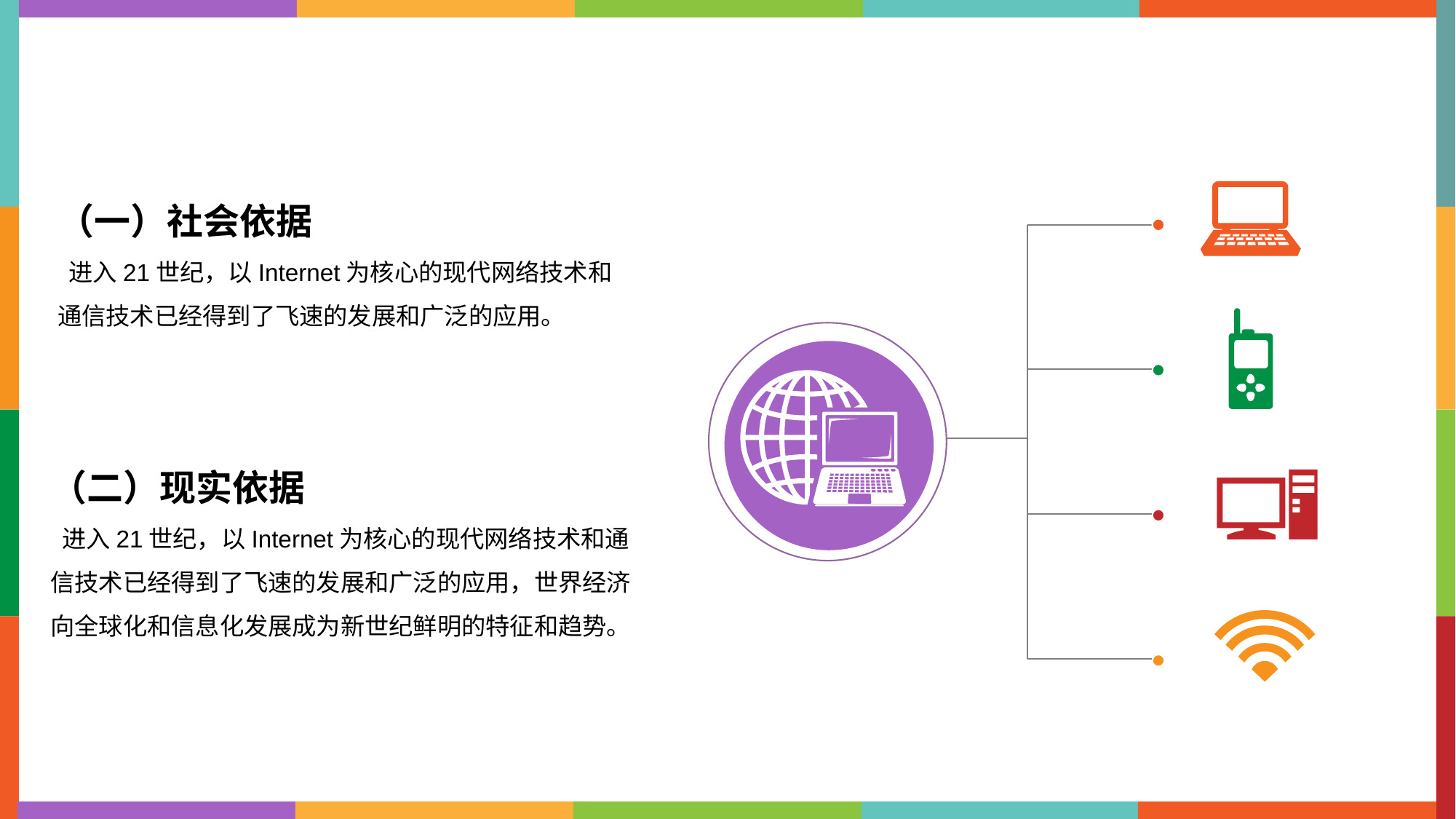

（一）社会依据
 进入21世纪，以Internet为核心的现代网络技术和通信技术已经得到了飞速的发展和广泛的应用。

（二）现实依据
 进入21世纪，以Internet为核心的现代网络技术和通信技术已经得到了飞速的发展和广泛的应用，世界经济向全球化和信息化发展成为新世纪鲜明的特征和趋势。